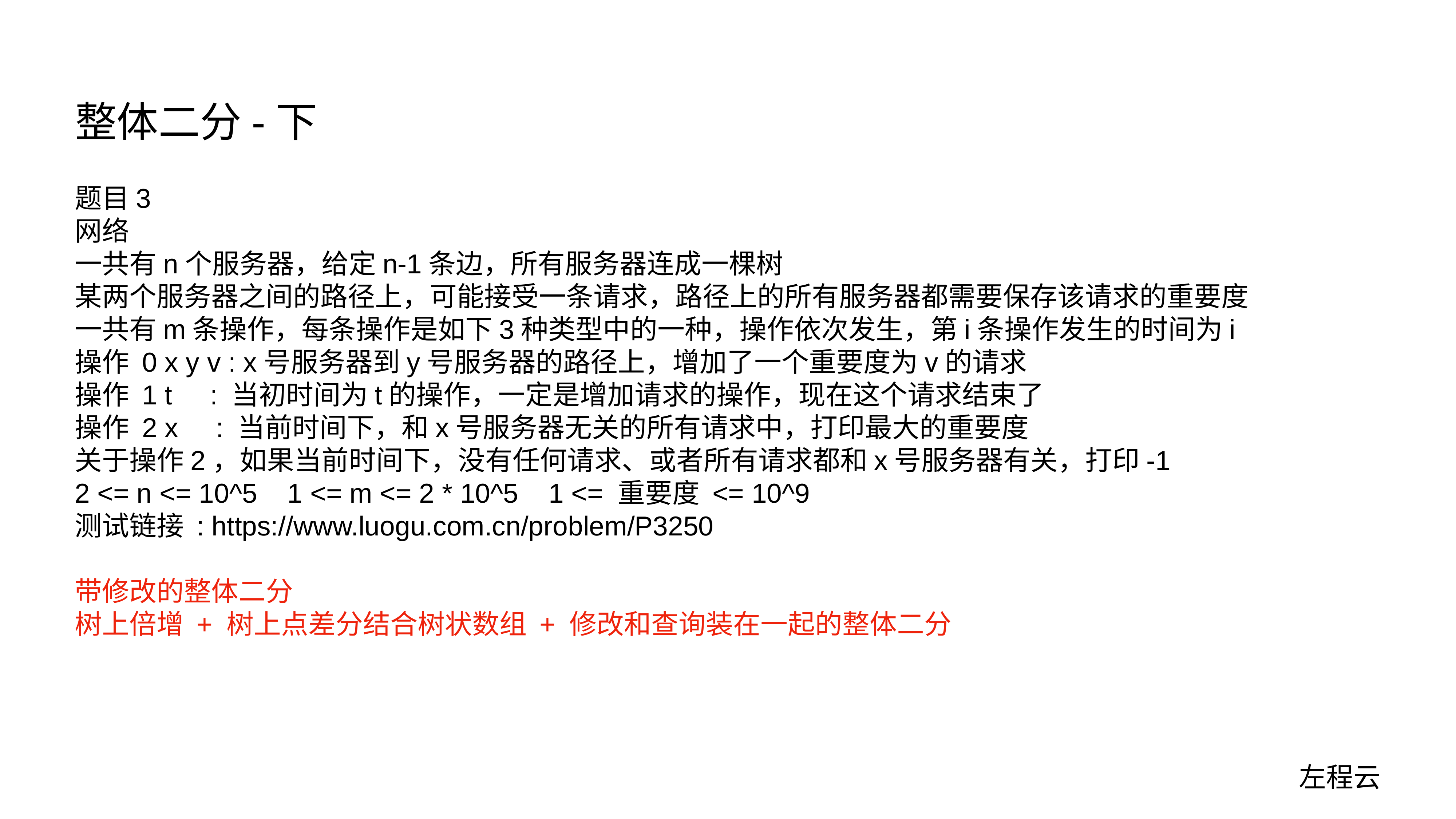

# 整体二分-下
题目3
网络
一共有n个服务器，给定n-1条边，所有服务器连成一棵树
某两个服务器之间的路径上，可能接受一条请求，路径上的所有服务器都需要保存该请求的重要度
一共有m条操作，每条操作是如下3种类型中的一种，操作依次发生，第i条操作发生的时间为i
操作 0 x y v : x号服务器到y号服务器的路径上，增加了一个重要度为v的请求
操作 1 t     : 当初时间为t的操作，一定是增加请求的操作，现在这个请求结束了
操作 2 x     : 当前时间下，和x号服务器无关的所有请求中，打印最大的重要度
关于操作2，如果当前时间下，没有任何请求、或者所有请求都和x号服务器有关，打印-1
2 <= n <= 10^5    1 <= m <= 2 * 10^5    1 <= 重要度 <= 10^9
测试链接 : https://www.luogu.com.cn/problem/P3250

带修改的整体二分
树上倍增 + 树上点差分结合树状数组 + 修改和查询装在一起的整体二分
左程云